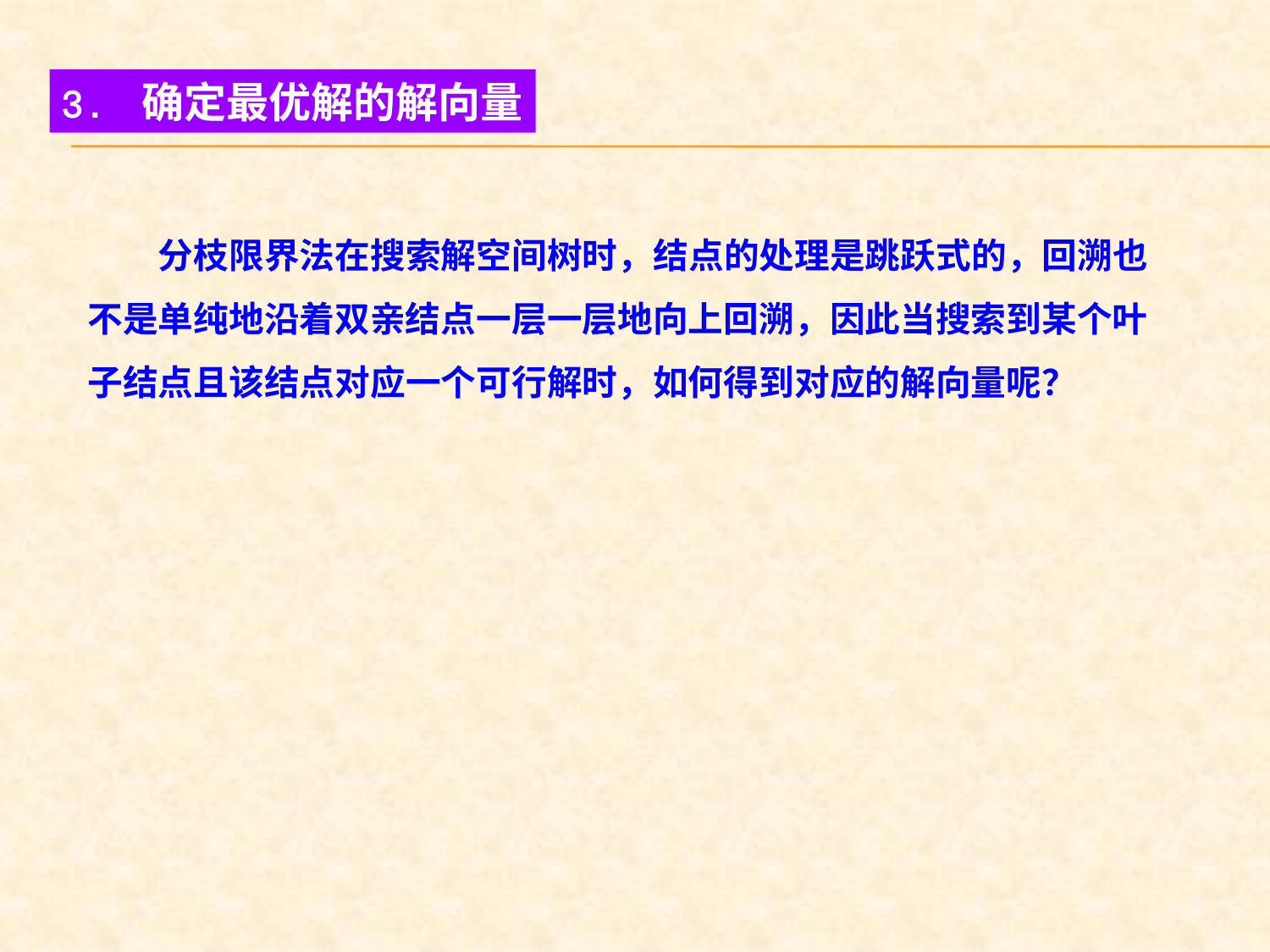

3. 确定最优解的解向量
　　分枝限界法在搜索解空间树时，结点的处理是跳跃式的，回溯也不是单纯地沿着双亲结点一层一层地向上回溯，因此当搜索到某个叶子结点且该结点对应一个可行解时，如何得到对应的解向量呢？